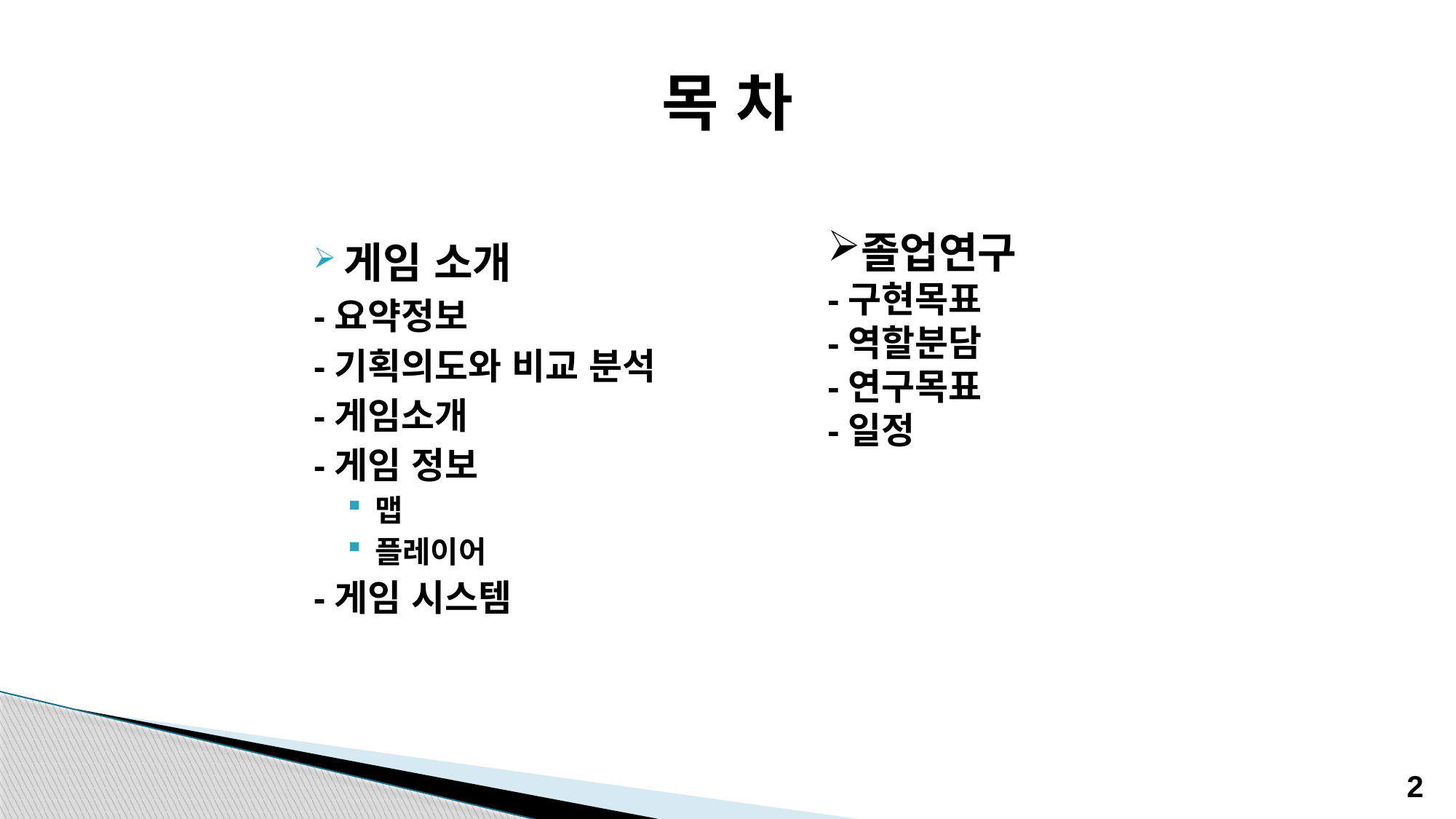

# 목 차
졸업연구
-구현목표
-역할분담
-연구목표
-일정
게임 소개
-요약정보
-기획의도와 비교 분석
-게임소개
-게임 정보
맵
플레이어
-게임 시스템

2